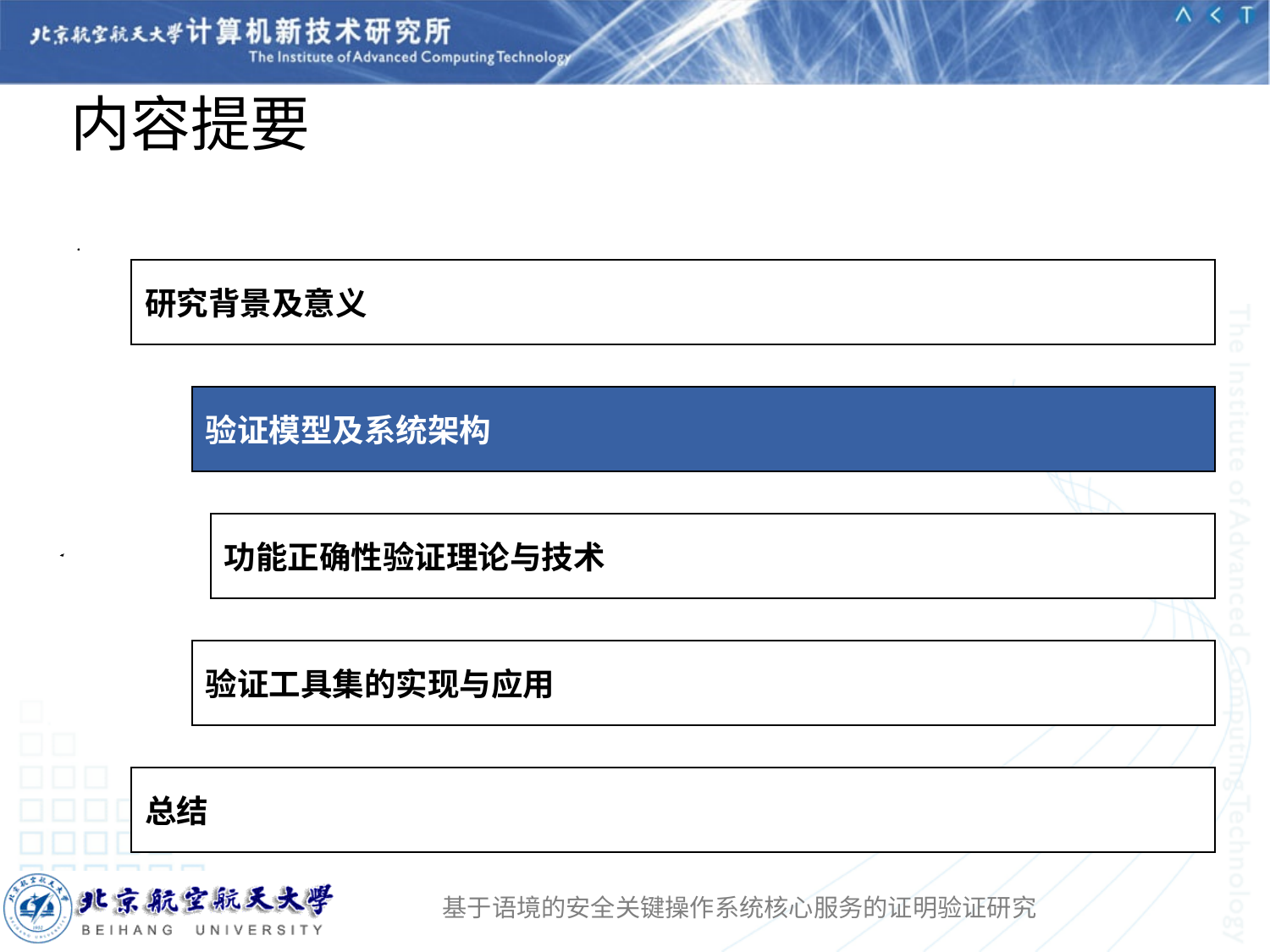

# 内容提要
研究背景及意义
验证模型及系统架构
总结
验证工具集的实现与应用
功能正确性验证理论与技术